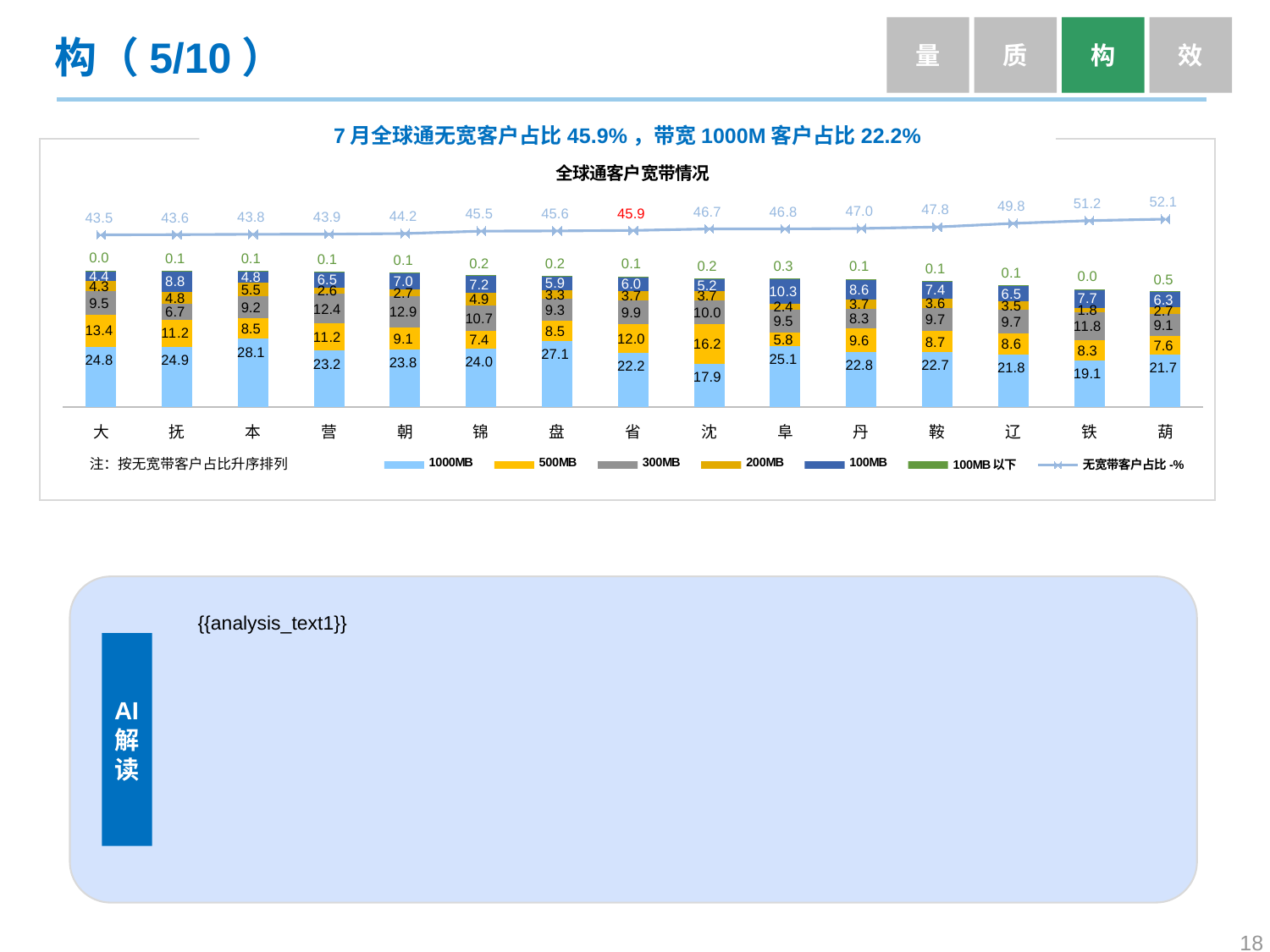

量
质
构
效
构（5/10）
7月全球通无宽客户占比45.9%，带宽1000M客户占比22.2%
|  |
| --- |

### Chart: 全球通客户宽带情况

| Category | 1000MB | 500MB | 300MB | 200MB | 100MB | 100MB以下 | 无宽带客户占比-% |
|---|---|---|---|---|---|---|---|
| 大 | 24.8483038857942 | 13.4375158948893 | 9.48946086419218 | 4.32199701976712 | 4.38906167876405 | 0.0198744986634164 | 43.4937861579297 |
| 抚 | 24.9498593323248 | 11.1637426500284 | 6.65826995872379 | 4.76832615734244 | 8.75425254468167 | 0.0684514234473506 | 43.6370979334515 |
| 本 | 28.1430237199001 | 8.48860959595564 | 9.18745059984505 | 5.54533858181448 | 4.76354444644436 | 0.0555629465578363 | 43.8164701094825 |
| 营 | 23.241511042354 | 11.2355754810804 | 12.3914313227146 | 2.59870238527476 | 6.53732615593477 | 0.1149225693403 | 43.8805310433012 |
| 朝 | 23.8218118292987 | 9.14299975043673 | 12.9373596206638 | 2.74469678063389 | 7.01123034689294 | 0.109807836286499 | 44.2320938357874 |
| 锦 | 24.0200859975316 | 7.39986861488235 | 10.7228172154318 | 4.92893259545328 | 7.18039574789983 | 0.217482183381773 | 45.5304176454194 |
| 盘 | 27.1412899421042 | 8.48018668712785 | 9.30518652859598 | 3.34819305376767 | 5.9138728067116 | 0.171848544994515 | 45.6394224366982 |
| 省 | 22.2446689065451 | 12.0118975489316 | 9.94700652265172 | 3.71677823731116 | 6.02822946809539 | 0.132830495354881 | 45.9185888211101 |
| 沈 | 17.9211885118154 | 16.1990600685749 | 10.0294236783814 | 3.7323951085017 | 5.19461941209864 | 0.198391485504246 | 46.7249217351237 |
| 阜 | 25.0535595379404 | 5.76850699169103 | 9.49089487855013 | 2.3624098896963 | 10.3065921658319 | 0.263455024463681 | 46.7545815118265 |
| 丹 | 22.8106094071101 | 9.57958015633703 | 8.26473582115351 | 3.72520022278987 | 8.56550214147157 | 0.0802811761768491 | 46.9740910749611 |
| 鞍 | 22.6559924339049 | 8.71799311991528 | 9.70804596935598 | 3.57491333291151 | 7.44554376313327 | 0.121883398215707 | 47.7756279825633 |
| 辽 | 21.8013859717523 | 8.59000641420684 | 9.74267711385846 | 3.48442353888141 | 6.53117178755141 | 0.0962131025895788 | 49.75412207116 |
| 铁 | 19.1427525931347 | 8.30858654806975 | 11.7693834180119 | 1.78669443936217 | 7.71044150141444 | 0.0485553037873137 | 51.2335861962197 |
| 葫 | 21.7047217457269 | 7.6310627857548 | 9.07239463378963 | 2.70292435228911 | 6.32094749287535 | 0.515298346808089 | 52.0526506427561 |
注：按无宽带客户占比升序排列

{{analysis_text1}}
AI解
读